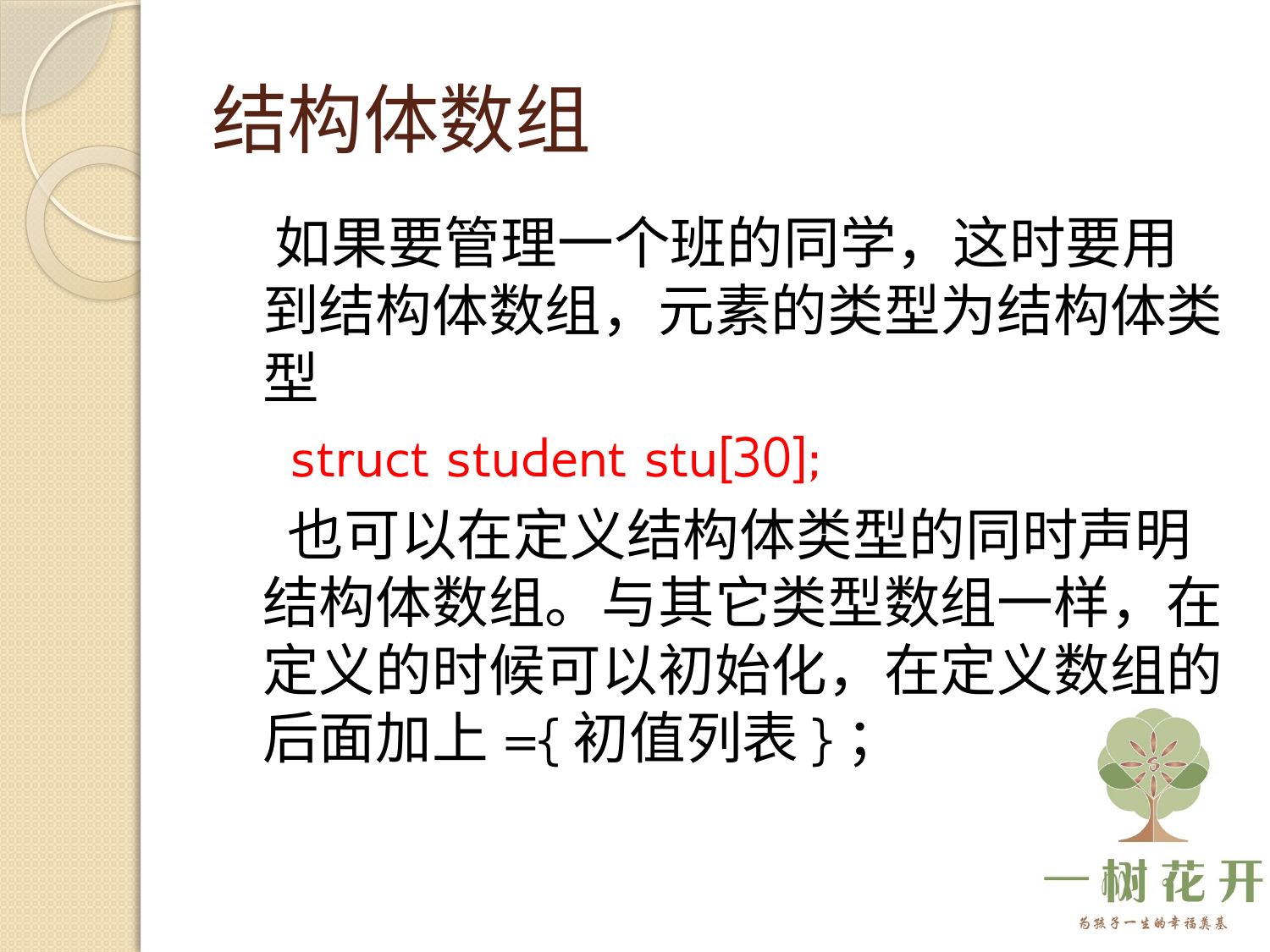

# 结构体数组
   如果要管理一个班的同学，这时要用到结构体数组，元素的类型为结构体类型
    struct student stu[30];
    也可以在定义结构体类型的同时声明结构体数组。与其它类型数组一样，在定义的时候可以初始化，在定义数组的后面加上={初值列表}；
9